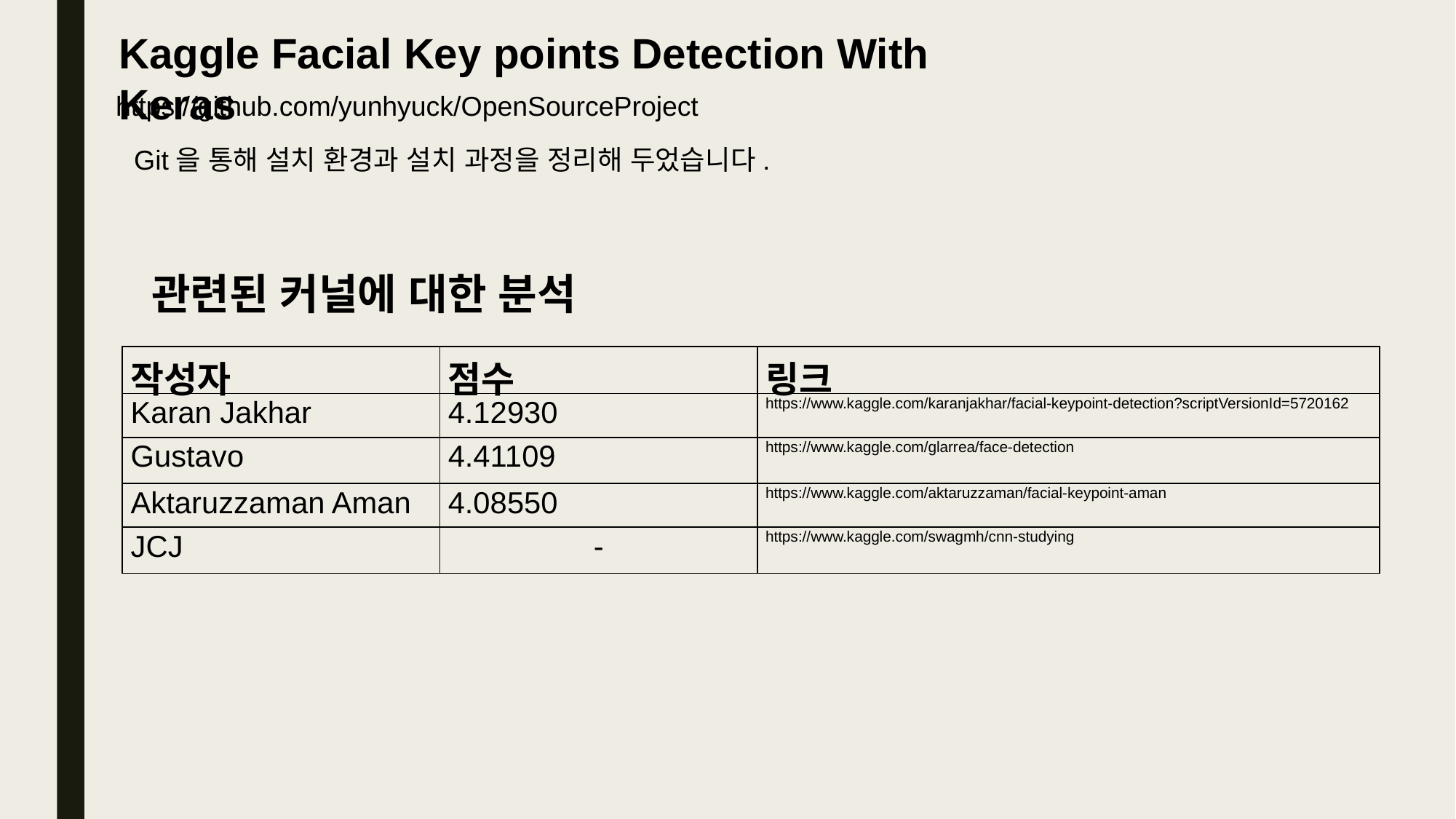

Kaggle Facial Key points Detection With Keras
https://github.com/yunhyuck/OpenSourceProject
Git을 통해 설치 환경과 설치 과정을 정리해 두었습니다.
관련된 커널에 대한 분석
| 작성자 | 점수 | 링크 |
| --- | --- | --- |
| Karan Jakhar | 4.12930 | https://www.kaggle.com/karanjakhar/facial-keypoint-detection?scriptVersionId=5720162 |
| Gustavo | 4.41109 | https://www.kaggle.com/glarrea/face-detection |
| Aktaruzzaman Aman | 4.08550 | https://www.kaggle.com/aktaruzzaman/facial-keypoint-aman |
| JCJ | - | https://www.kaggle.com/swagmh/cnn-studying |